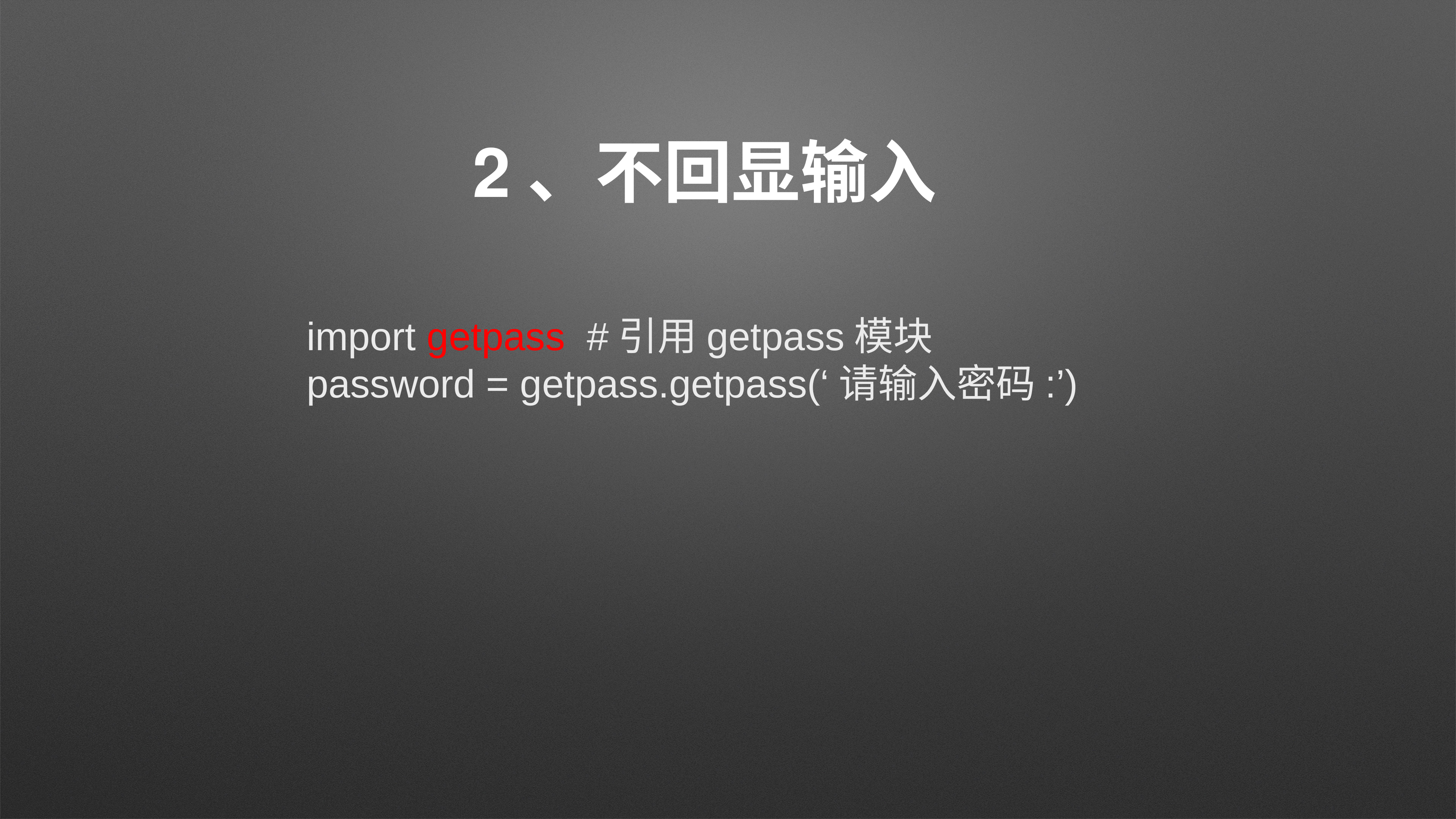

# 2、不回显输入
import getpass  #引用getpass模块
password = getpass.getpass(‘请输入密码:’)